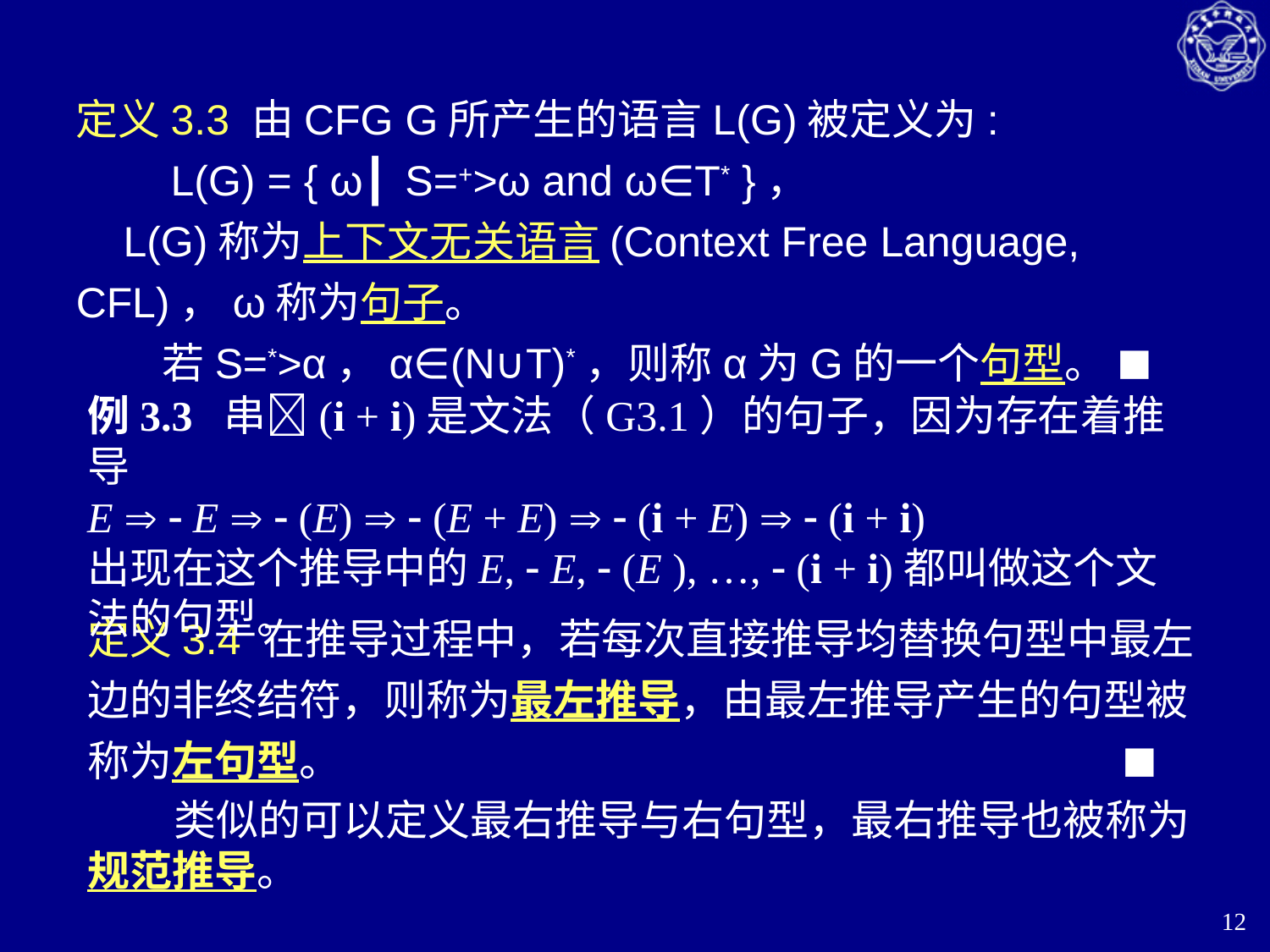

定义3.3 由CFG G所产生的语言L(G)被定义为:
        L(G) = { ω┃S=+>ω and ω∈T* }，
    L(G)称为上下文无关语言(Context Free Language, CFL)，ω称为句子。
        若S=*>α，α∈(N∪T)*，则称α为G的一个句型。 ■
例3.3  串−(i + i)是文法（G3.1）的句子，因为存在着推导
E ⇒ − E ⇒ − (E) ⇒ − (E + E) ⇒ − (i + E) ⇒ − (i + i)
出现在这个推导中的E, − E, − (E ), …, − (i + i)都叫做这个文法的句型。
定义3.4 在推导过程中，若每次直接推导均替换句型中最左边的非终结符，则称为最左推导，由最左推导产生的句型被称为左句型。 						  ■
        类似的可以定义最右推导与右句型，最右推导也被称为规范推导。
12